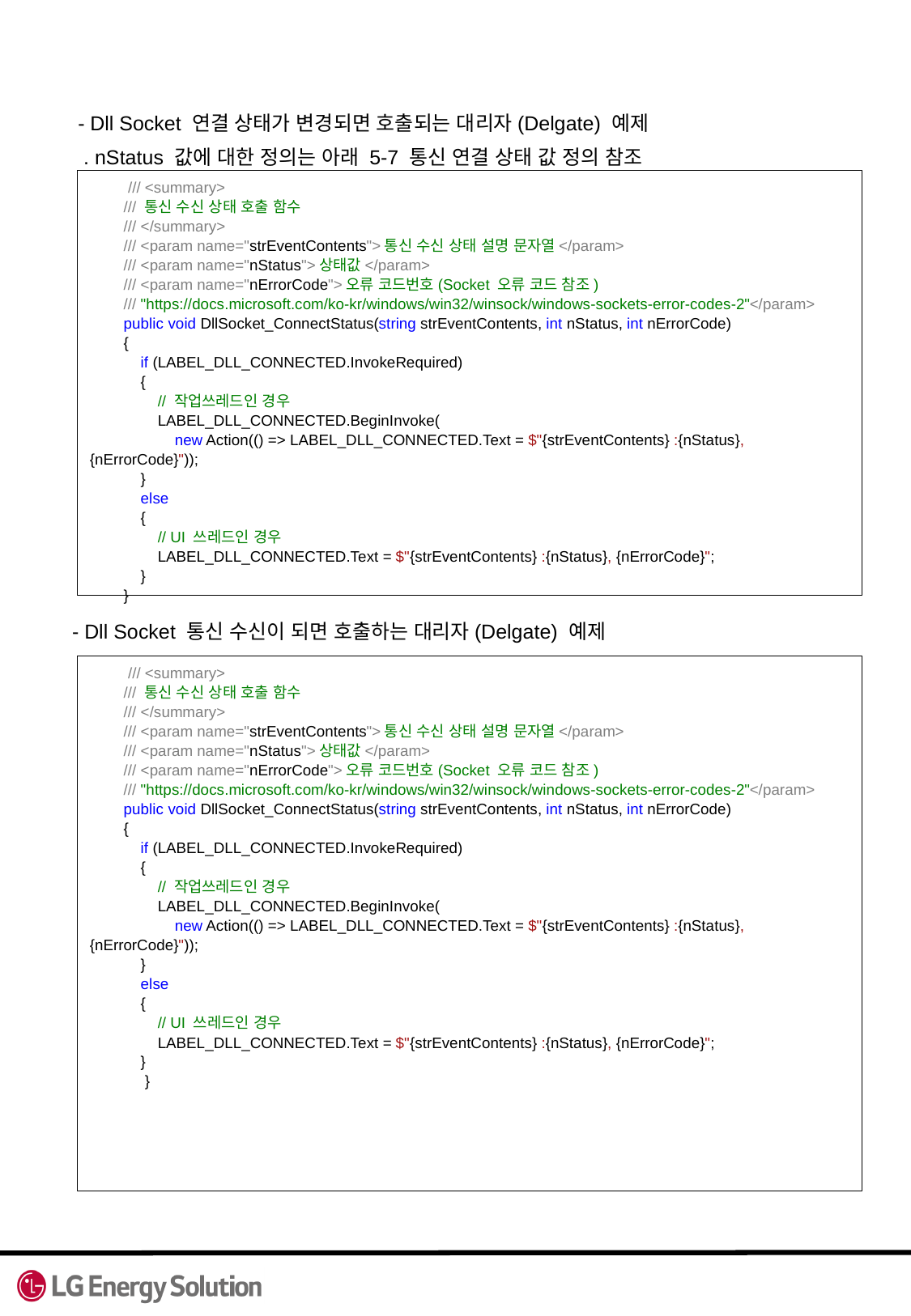

- Dll Socket 연결 상태가 변경되면 호출되는 대리자(Delgate) 예제
      . nStatus 값에 대한 정의는 아래 5-7 통신 연결 상태 값 정의 참조

    - Dll Socket 통신 수신이 되면 호출하는 대리자(Delgate) 예제

         /// <summary>
        /// 통신 수신 상태 호출 함수
        /// </summary>
        /// <param name="strEventContents">통신 수신 상태 설명 문자열</param>
        /// <param name="nStatus">상태값</param>
        /// <param name="nErrorCode">오류 코드번호(Socket 오류 코드 참조)
        /// "https://docs.microsoft.com/ko-kr/windows/win32/winsock/windows-sockets-error-codes-2"</param>
        public void DllSocket_ConnectStatus(string strEventContents, int nStatus, int nErrorCode)
        {
            if (LABEL_DLL_CONNECTED.InvokeRequired)
            {
                // 작업쓰레드인 경우
                LABEL_DLL_CONNECTED.BeginInvoke(
                    new Action(() => LABEL_DLL_CONNECTED.Text = $"{strEventContents} :{nStatus}, {nErrorCode}"));
            }
            else
            {
                // UI 쓰레드인 경우
                LABEL_DLL_CONNECTED.Text = $"{strEventContents} :{nStatus}, {nErrorCode}";
            }
        }
         /// <summary>
        /// 통신 수신 상태 호출 함수
        /// </summary>
        /// <param name="strEventContents">통신 수신 상태 설명 문자열</param>
        /// <param name="nStatus">상태값</param>
        /// <param name="nErrorCode">오류 코드번호(Socket 오류 코드 참조)
        /// "https://docs.microsoft.com/ko-kr/windows/win32/winsock/windows-sockets-error-codes-2"</param>
        public void DllSocket_ConnectStatus(string strEventContents, int nStatus, int nErrorCode)
        {
            if (LABEL_DLL_CONNECTED.InvokeRequired)
            {
                // 작업쓰레드인 경우
                LABEL_DLL_CONNECTED.BeginInvoke(
                    new Action(() => LABEL_DLL_CONNECTED.Text = $"{strEventContents} :{nStatus}, {nErrorCode}"));
            }
            else
            {
                // UI 쓰레드인 경우
                LABEL_DLL_CONNECTED.Text = $"{strEventContents} :{nStatus}, {nErrorCode}";
            }
             }